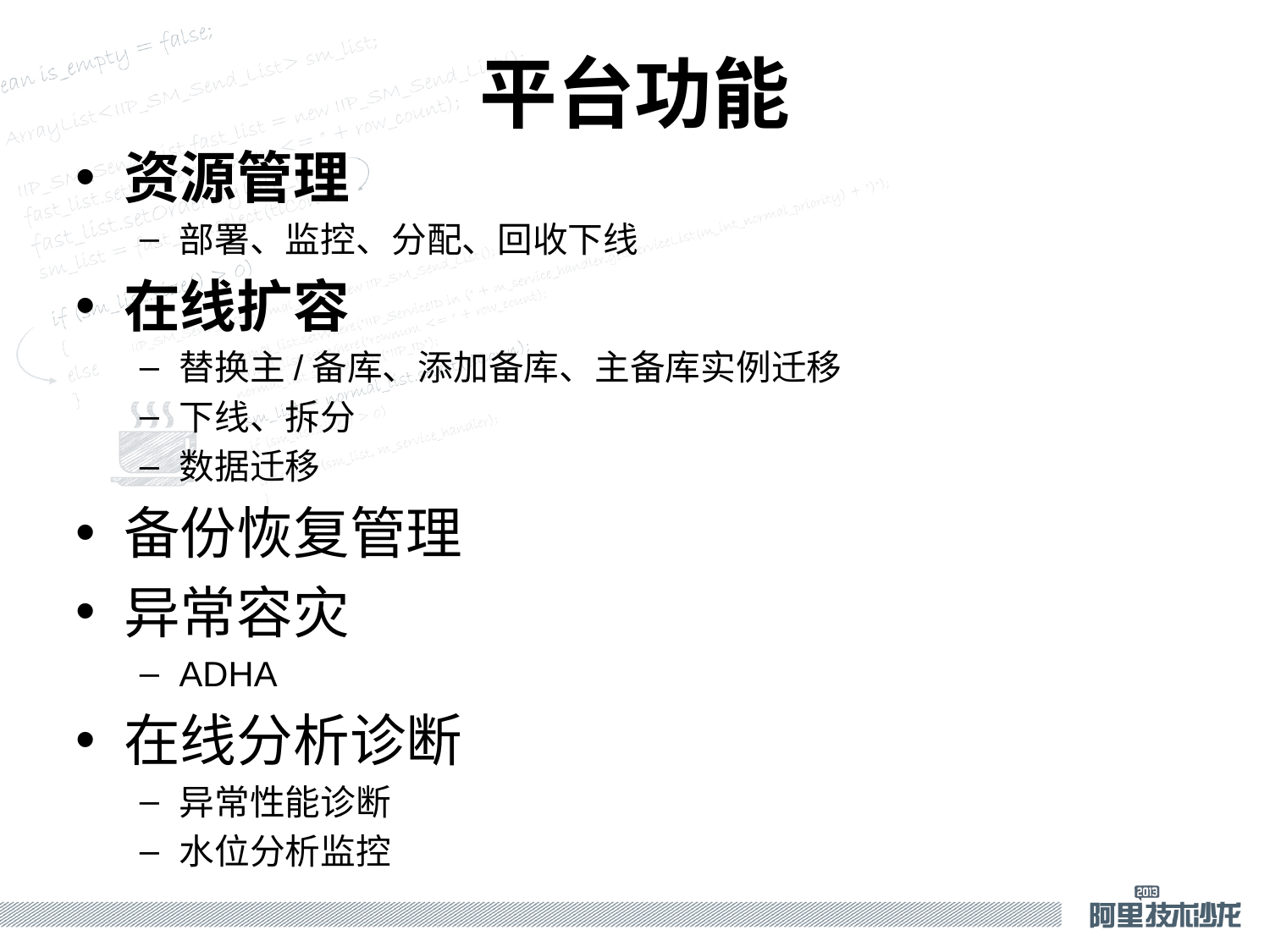

平台功能
资源管理
部署、监控、分配、回收下线
在线扩容
替换主/备库、添加备库、主备库实例迁移
下线、拆分
数据迁移
备份恢复管理
异常容灾
ADHA
在线分析诊断
异常性能诊断
水位分析监控